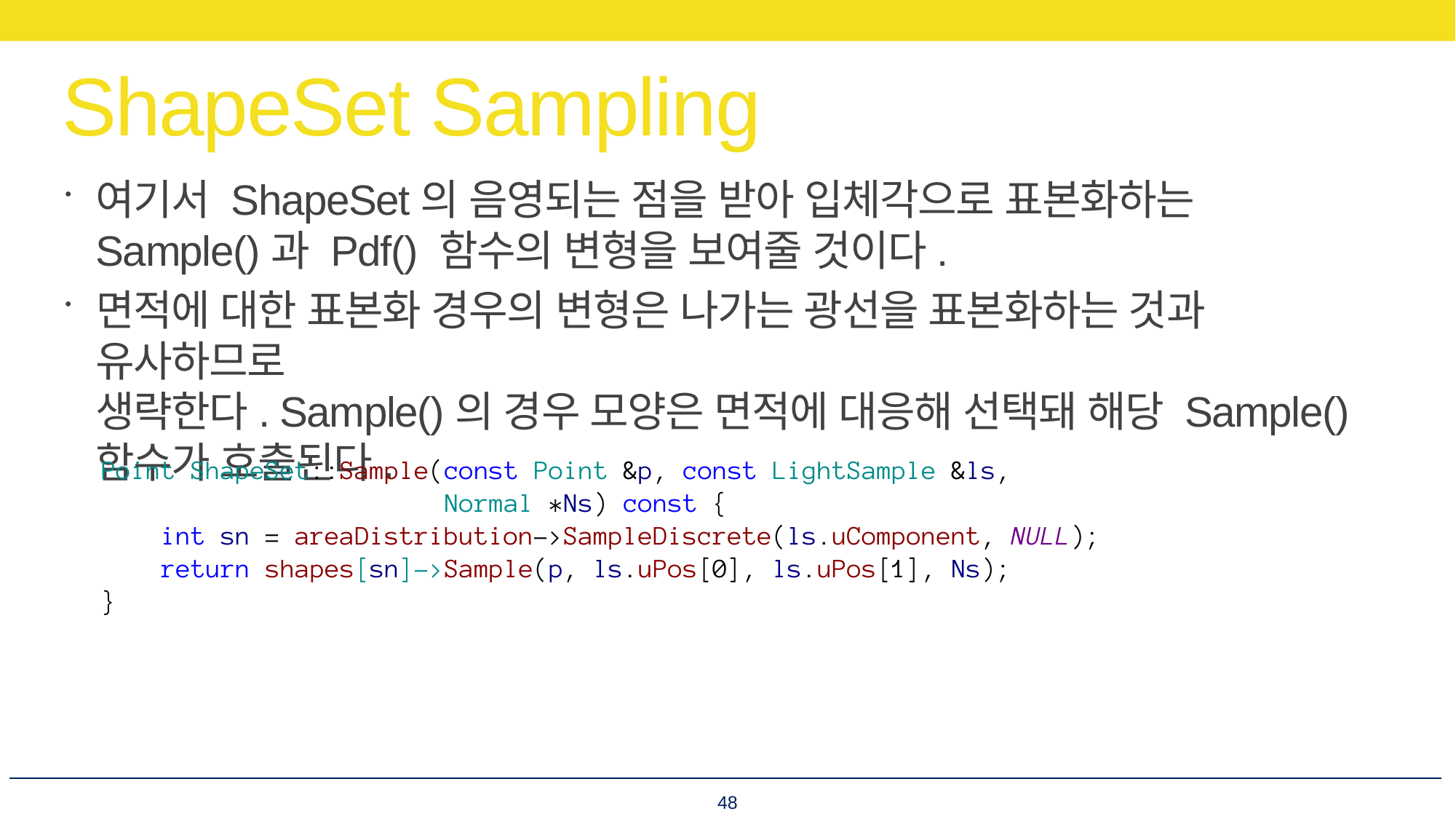

# ShapeSet Sampling
여기서 ShapeSet의 음영되는 점을 받아 입체각으로 표본화하는
Sample()과 Pdf() 함수의 변형을 보여줄 것이다.
면적에 대한 표본화 경우의 변형은 나가는 광선을 표본화하는 것과 유사하므로
생략한다. Sample()의 경우 모양은 면적에 대응해 선택돼 해당 Sample()
함수가 호출된다.
Point ShapeSet::Sample(const Point &p, const LightSample &ls,
                       Normal *Ns) const {
    int sn = areaDistribution->SampleDiscrete(ls.uComponent, NULL);
    return shapes[sn]->Sample(p, ls.uPos[0], ls.uPos[1], Ns);
}
48